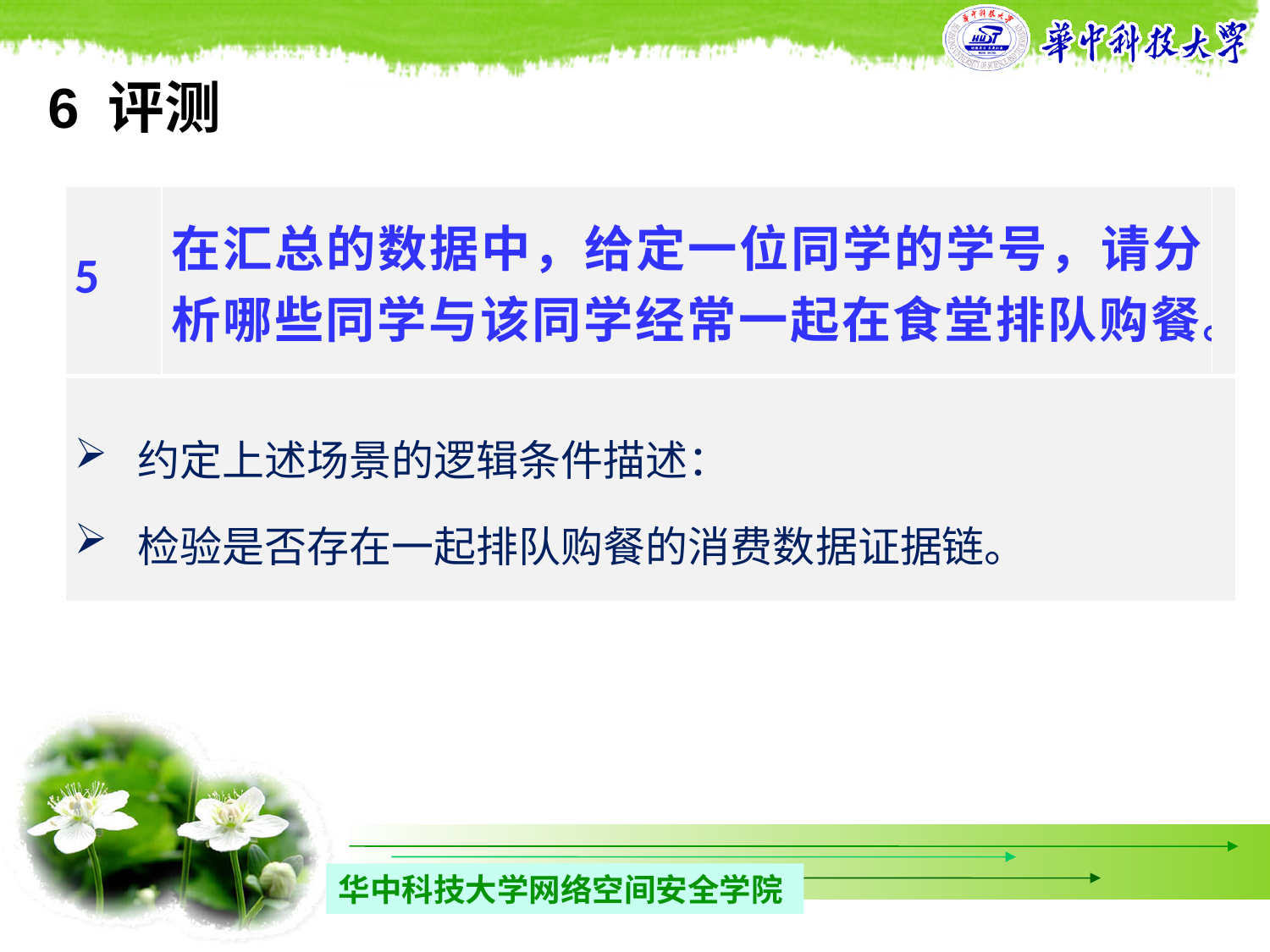

6 评测
| 5 | 在汇总的数据中，给定一位同学的学号，请分析哪些同学与该同学经常一起在食堂排队购餐。 |  |
| --- | --- | --- |
| 约定上述场景的逻辑条件描述： 检验是否存在一起排队购餐的消费数据证据链。 |  |  |
28